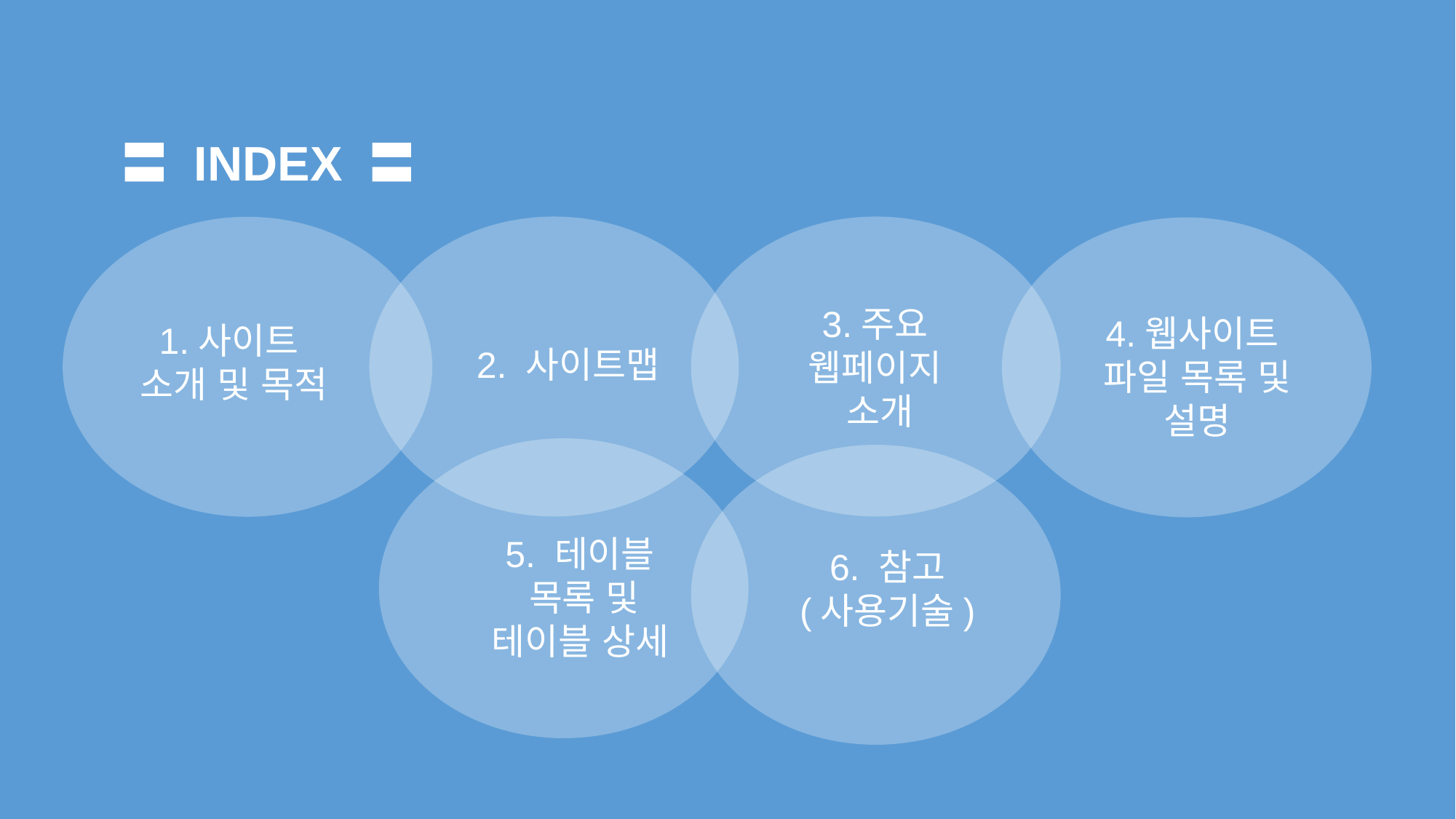

〓 INDEX 〓

3.주요
웹페이지
소개
4.웹사이트
파일 목록 및 설명
1.사이트
소개 및 목적
2. 사이트맵

5. 테이블
 목록 및
테이블 상세
6. 참고
(사용기술)